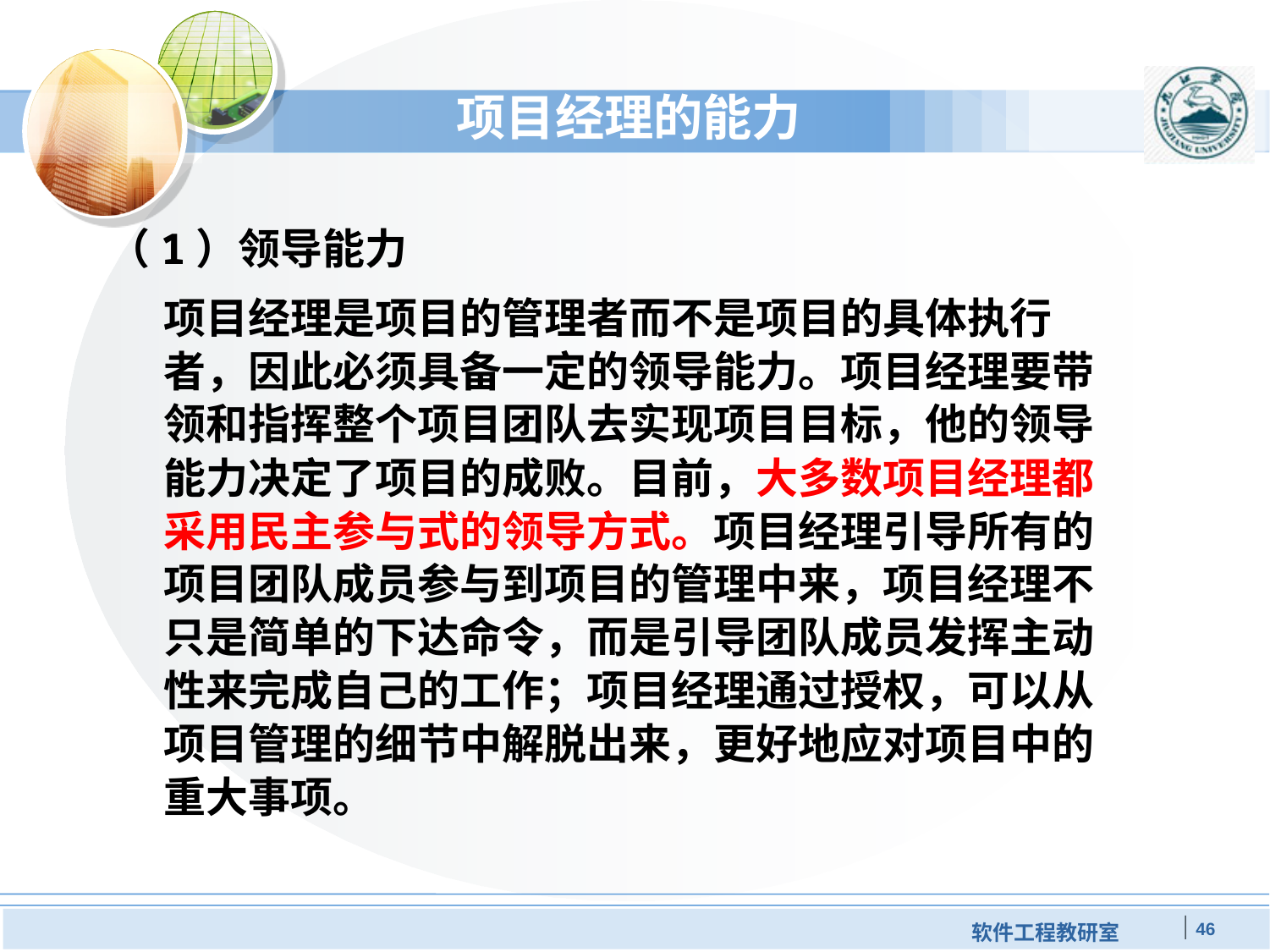

# 项目经理的能力
（1）领导能力
项目经理是项目的管理者而不是项目的具体执行者，因此必须具备一定的领导能力。项目经理要带领和指挥整个项目团队去实现项目目标，他的领导能力决定了项目的成败。目前，大多数项目经理都采用民主参与式的领导方式。项目经理引导所有的项目团队成员参与到项目的管理中来，项目经理不只是简单的下达命令，而是引导团队成员发挥主动性来完成自己的工作；项目经理通过授权，可以从项目管理的细节中解脱出来，更好地应对项目中的重大事项。